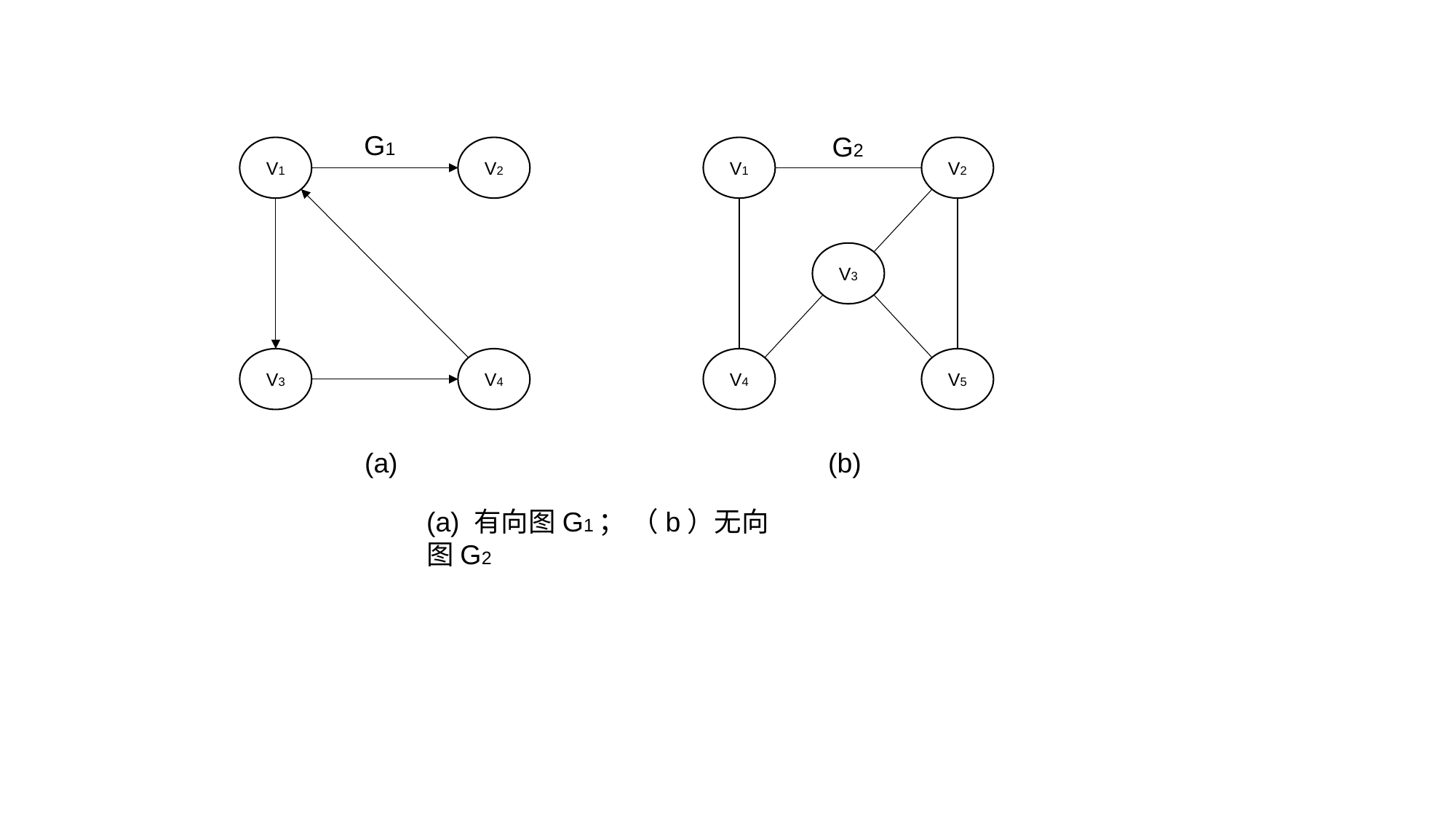

G1
G2
V1
V2
V3
V4
V1
V2
V3
V4
V5
(a)
(b)
(a) 有向图G1； （b）无向图G2